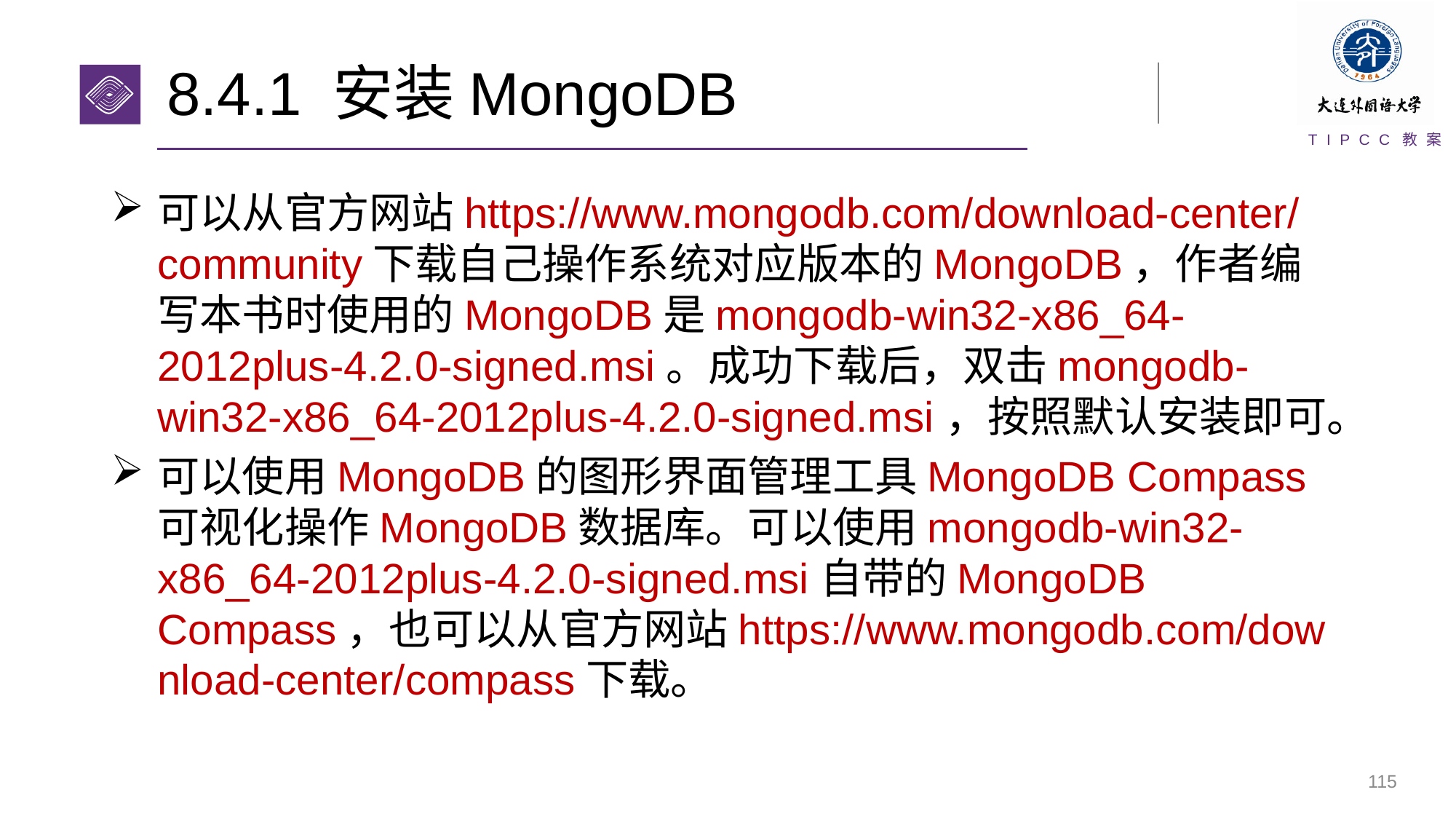

# 8.4.1 安装MongoDB
可以从官方网站https://www.mongodb.com/download-center/community下载自己操作系统对应版本的MongoDB，作者编写本书时使用的MongoDB是mongodb-win32-x86_64-2012plus-4.2.0-signed.msi。成功下载后，双击mongodb-win32-x86_64-2012plus-4.2.0-signed.msi，按照默认安装即可。
可以使用MongoDB的图形界面管理工具MongoDB Compass可视化操作MongoDB数据库。可以使用mongodb-win32-x86_64-2012plus-4.2.0-signed.msi自带的MongoDB Compass，也可以从官方网站https://www.mongodb.com/download-center/compass下载。

115